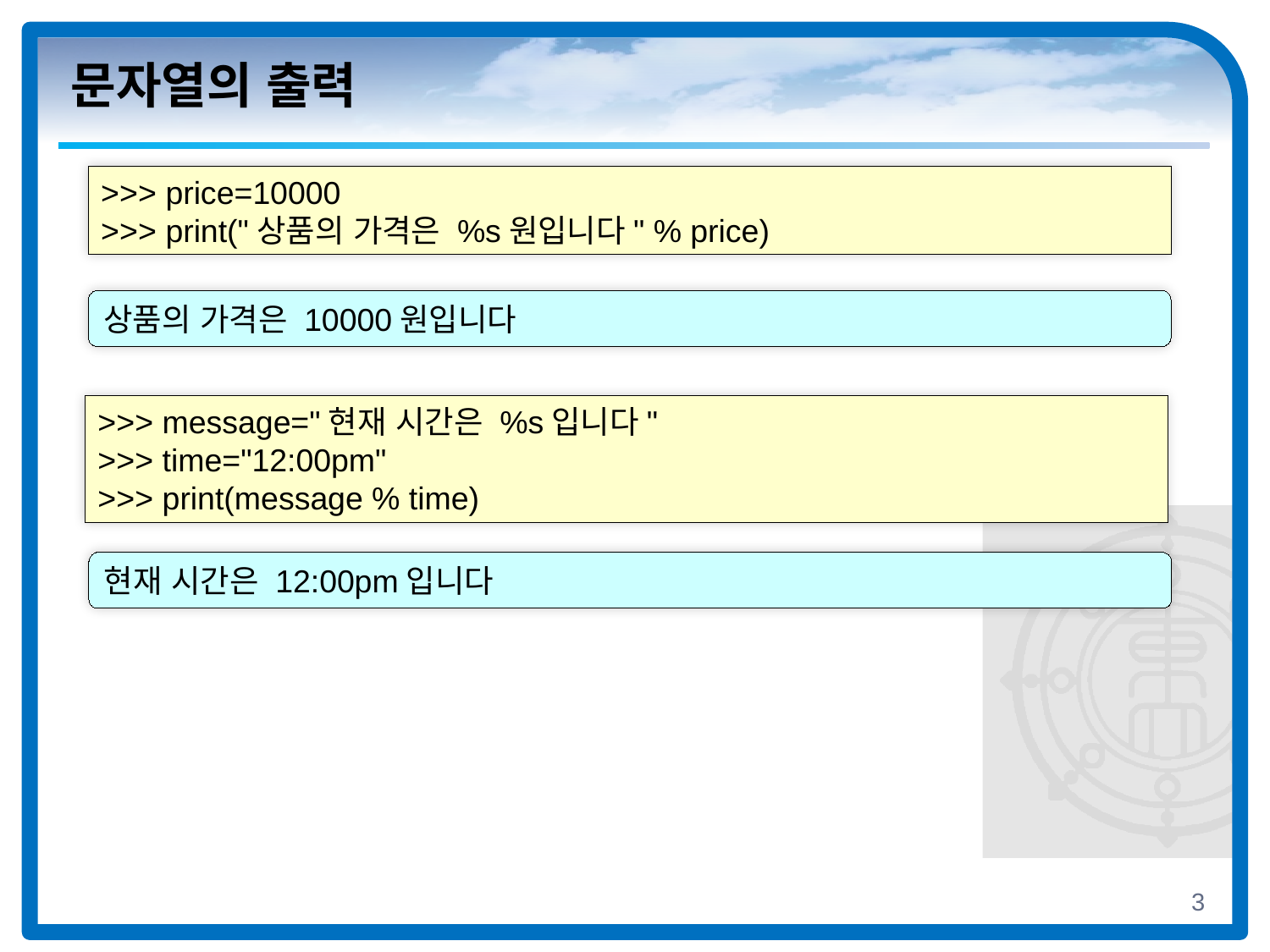

# 문자열의 출력
>>> price=10000
>>> print("상품의 가격은 %s원입니다" % price)
상품의 가격은 10000원입니다
>>> message="현재 시간은 %s입니다"
>>> time="12:00pm"
>>> print(message % time)
현재 시간은 12:00pm입니다
3